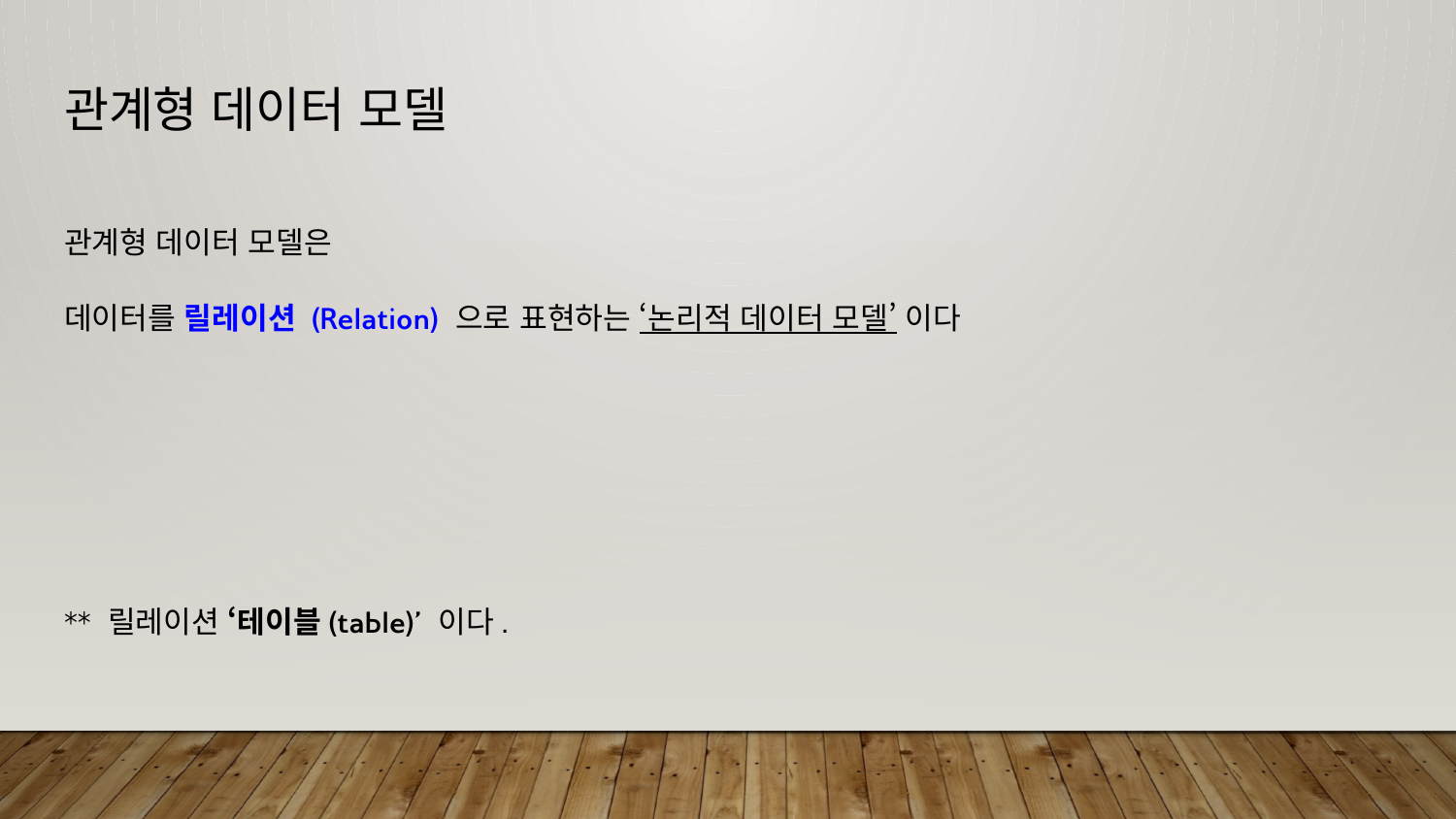

# 관계형 데이터 모델
관계형 데이터 모델은
데이터를 릴레이션 (Relation) 으로 표현하는 ‘논리적 데이터 모델’ 이다

** 릴레이션 ‘테이블(table)’ 이다.